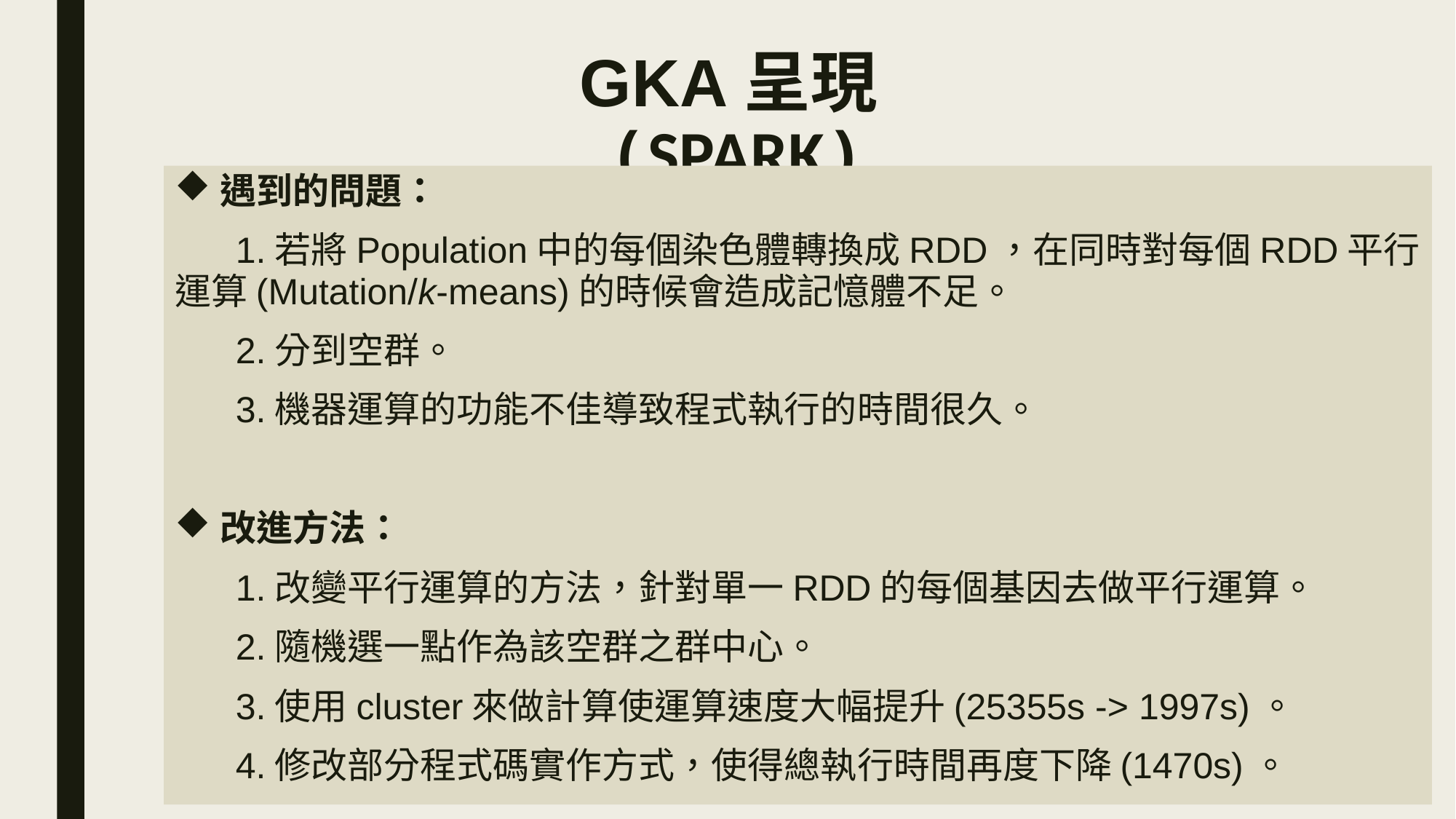

# GKA呈現(SPARK)
遇到的問題：
      1.若將Population中的每個染色體轉換成RDD，在同時對每個RDD平行運算(Mutation/k-means)的時候會造成記憶體不足。
      2.分到空群。
      3.機器運算的功能不佳導致程式執行的時間很久。

改進方法：
      1.改變平行運算的方法，針對單一RDD的每個基因去做平行運算。
      2.隨機選一點作為該空群之群中心。
      3.使用cluster來做計算使運算速度大幅提升(25355s -> 1997s)。
      4.修改部分程式碼實作方式，使得總執行時間再度下降(1470s)。